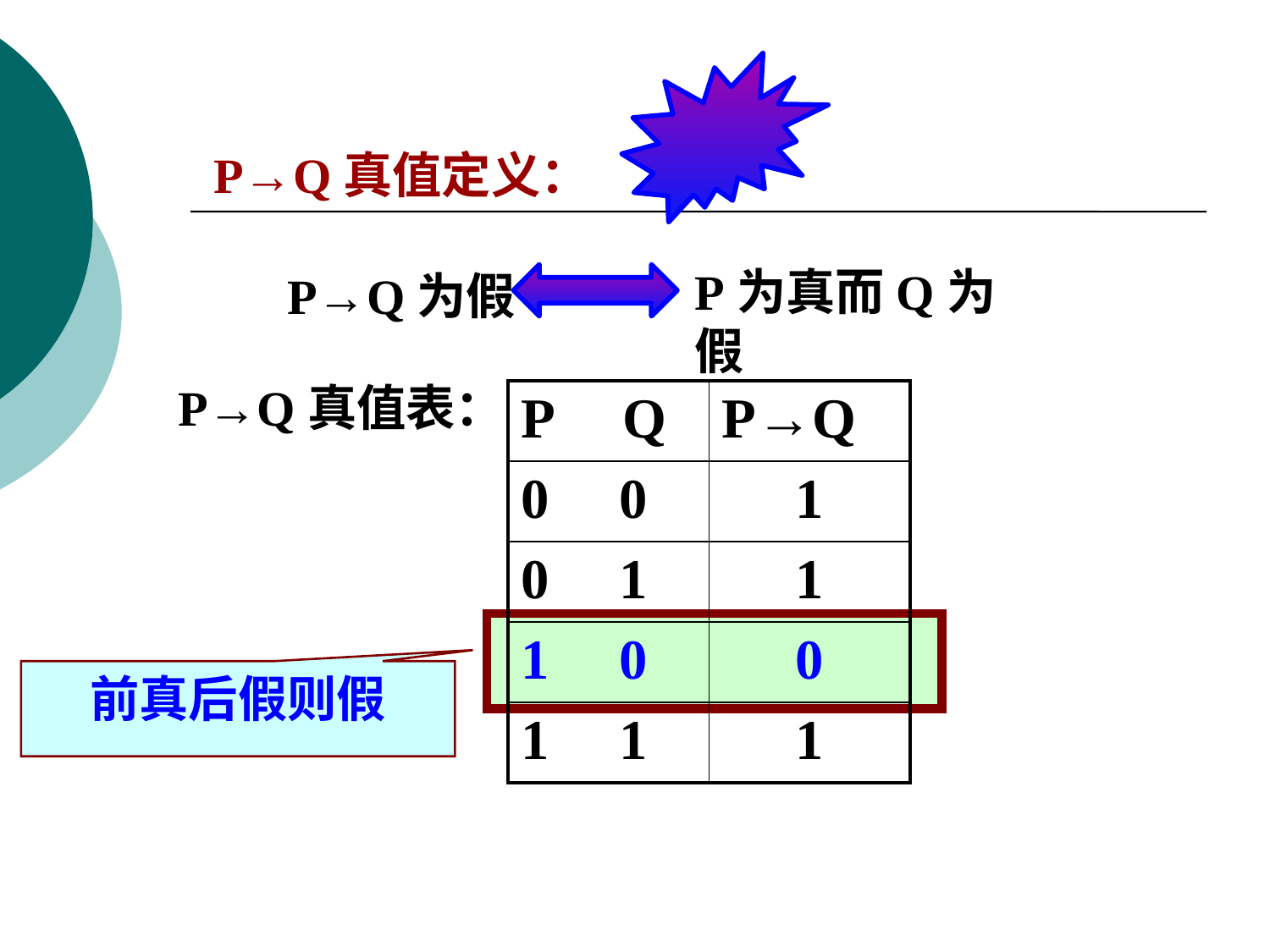

P→Q真值定义：
P为真而Q为假
P→Q为假

P→Q真值表：
| P Q | P→Q |
| --- | --- |
| 0 0 | 1 |
| 0 1 | 1 |
| 1 0 | 0 |
| 1 1 | 1 |

前真后假则假